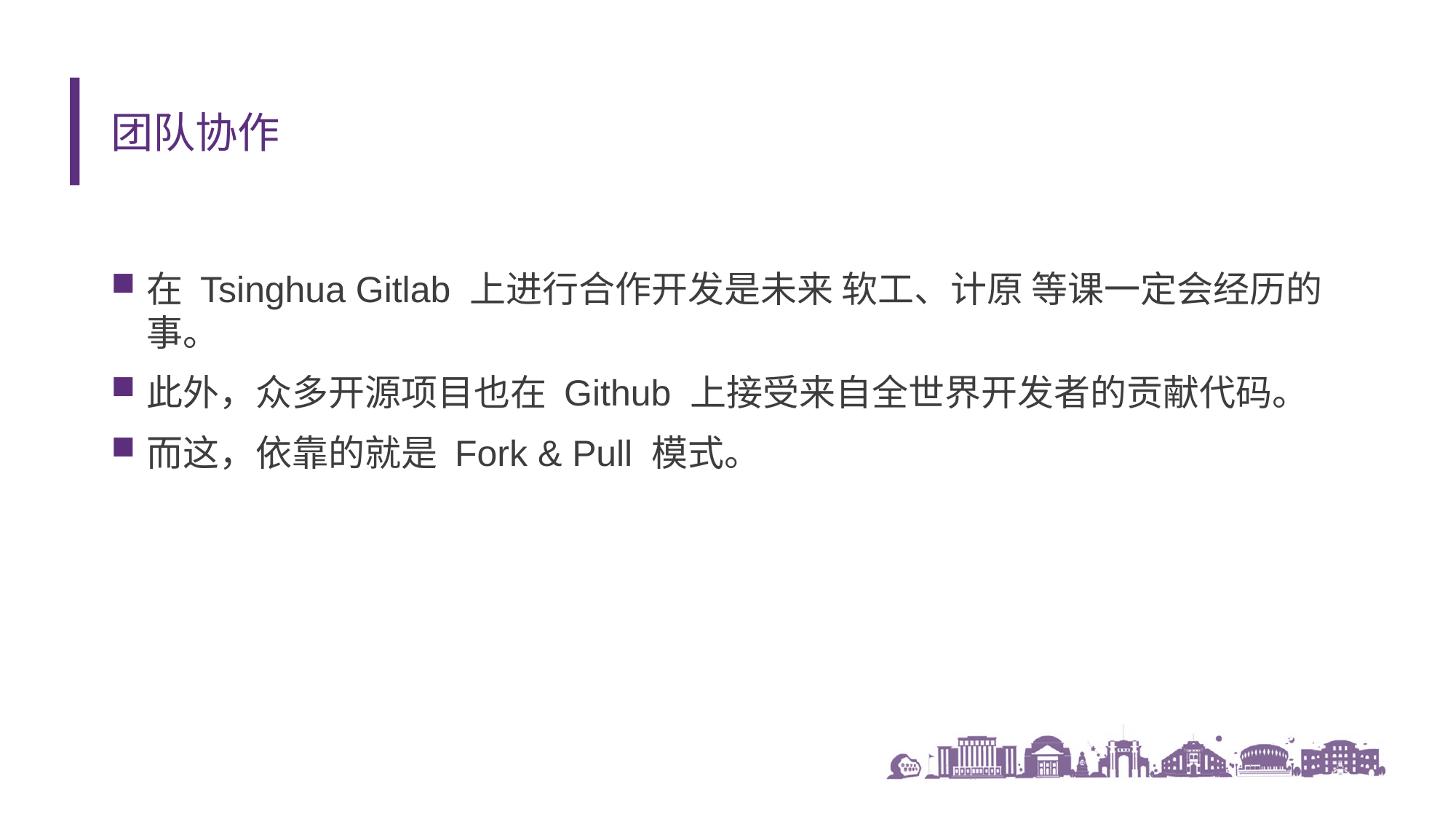

# 团队协作
在 Tsinghua Gitlab 上进行合作开发是未来 软工、计原 等课一定会经历的事。
此外，众多开源项目也在 Github 上接受来自全世界开发者的贡献代码。
而这，依靠的就是 Fork & Pull 模式。